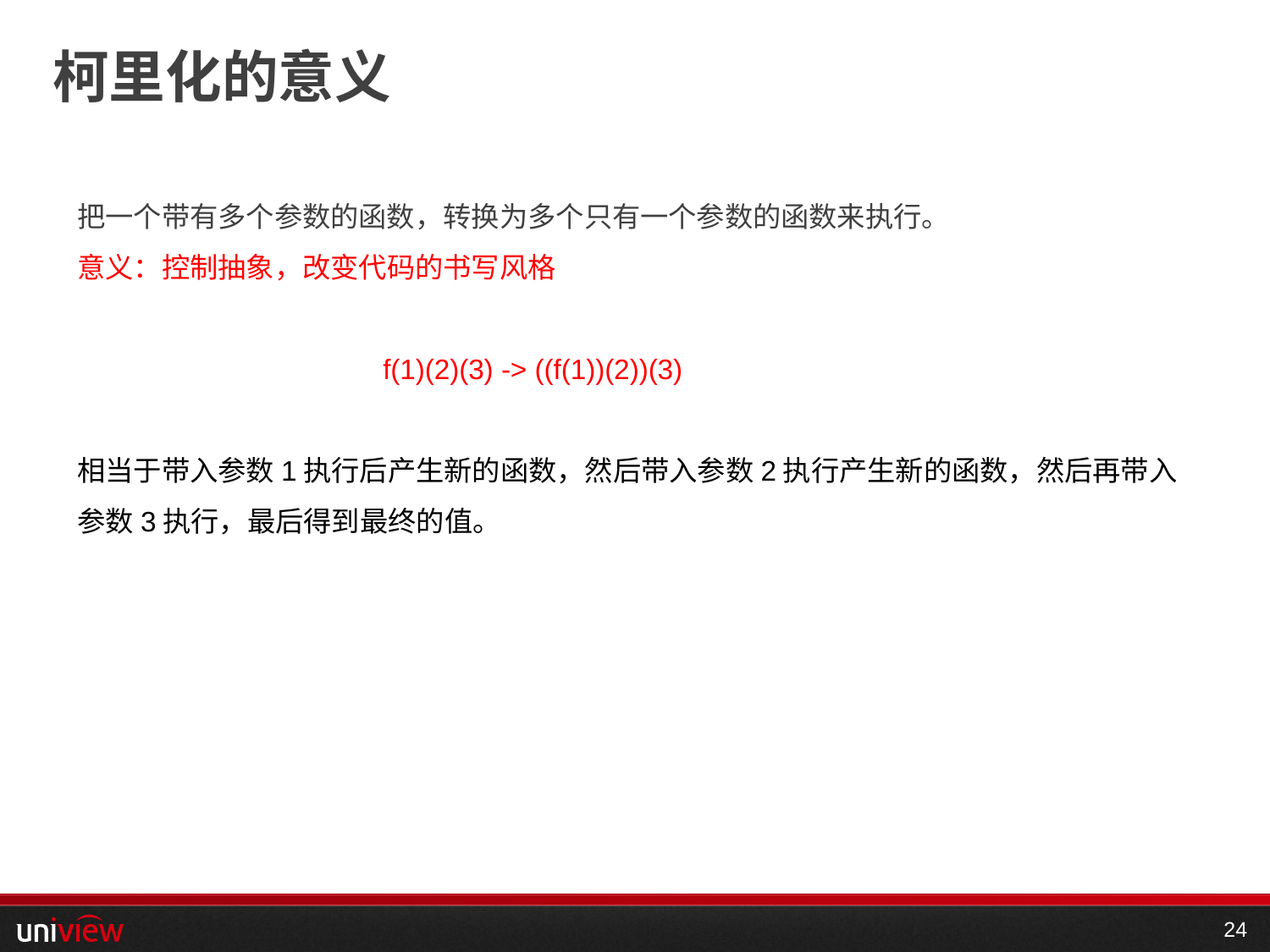

# 柯里化的意义
把一个带有多个参数的函数，转换为多个只有一个参数的函数来执行。
意义：控制抽象，改变代码的书写风格

                                       f(1)(2)(3) -> ((f(1))(2))(3)

相当于带入参数1执行后产生新的函数，然后带入参数2执行产生新的函数，然后再带入参数3执行，最后得到最终的值。